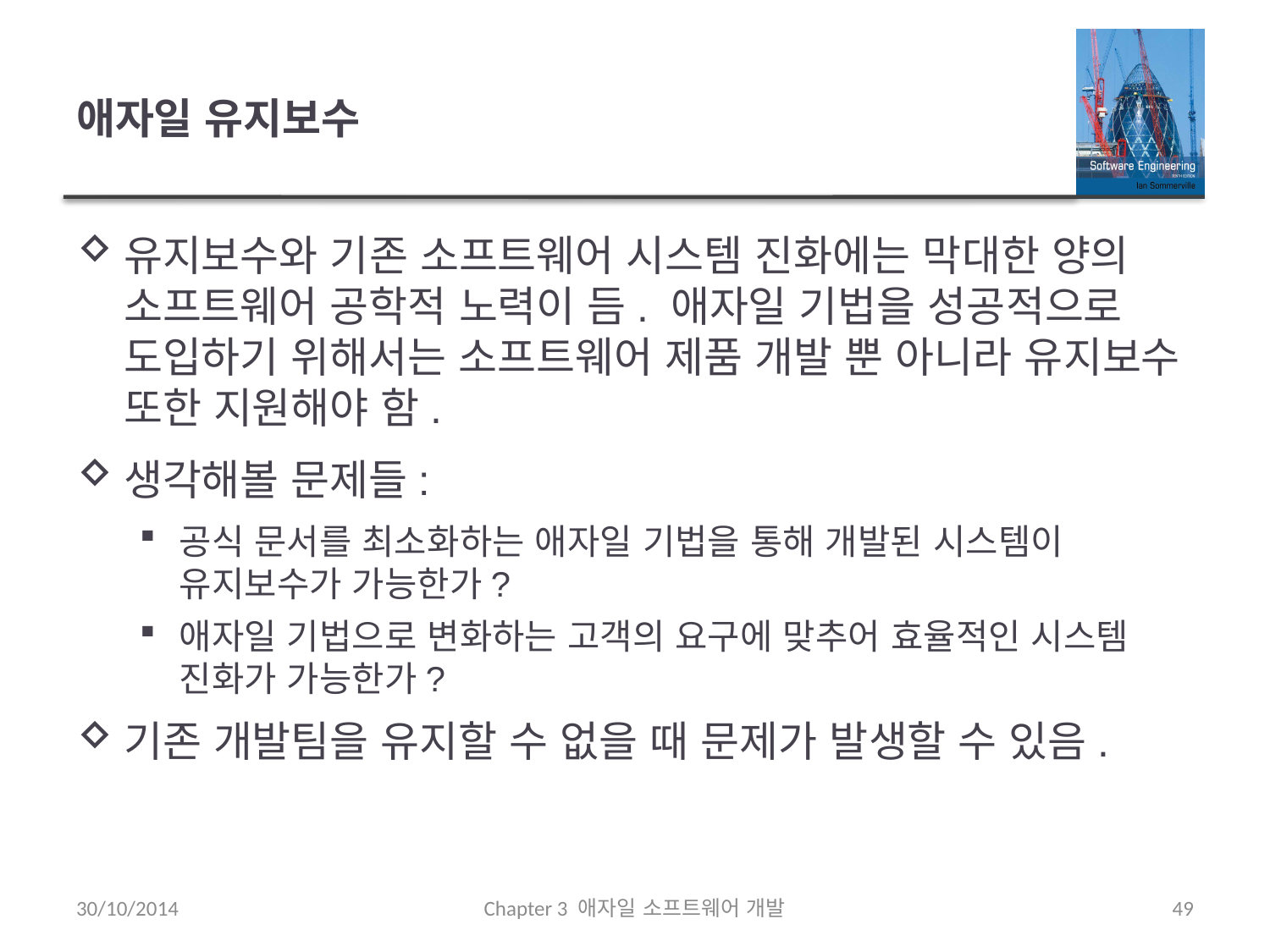

# 애자일 유지보수
유지보수와 기존 소프트웨어 시스템 진화에는 막대한 양의 소프트웨어 공학적 노력이 듬. 애자일 기법을 성공적으로 도입하기 위해서는 소프트웨어 제품 개발 뿐 아니라 유지보수 또한 지원해야 함.
생각해볼 문제들:
공식 문서를 최소화하는 애자일 기법을 통해 개발된 시스템이 유지보수가 가능한가?
애자일 기법으로 변화하는 고객의 요구에 맞추어 효율적인 시스템 진화가 가능한가?
기존 개발팀을 유지할 수 없을 때 문제가 발생할 수 있음.

30/10/2014
Chapter 3 애자일 소프트웨어 개발
49